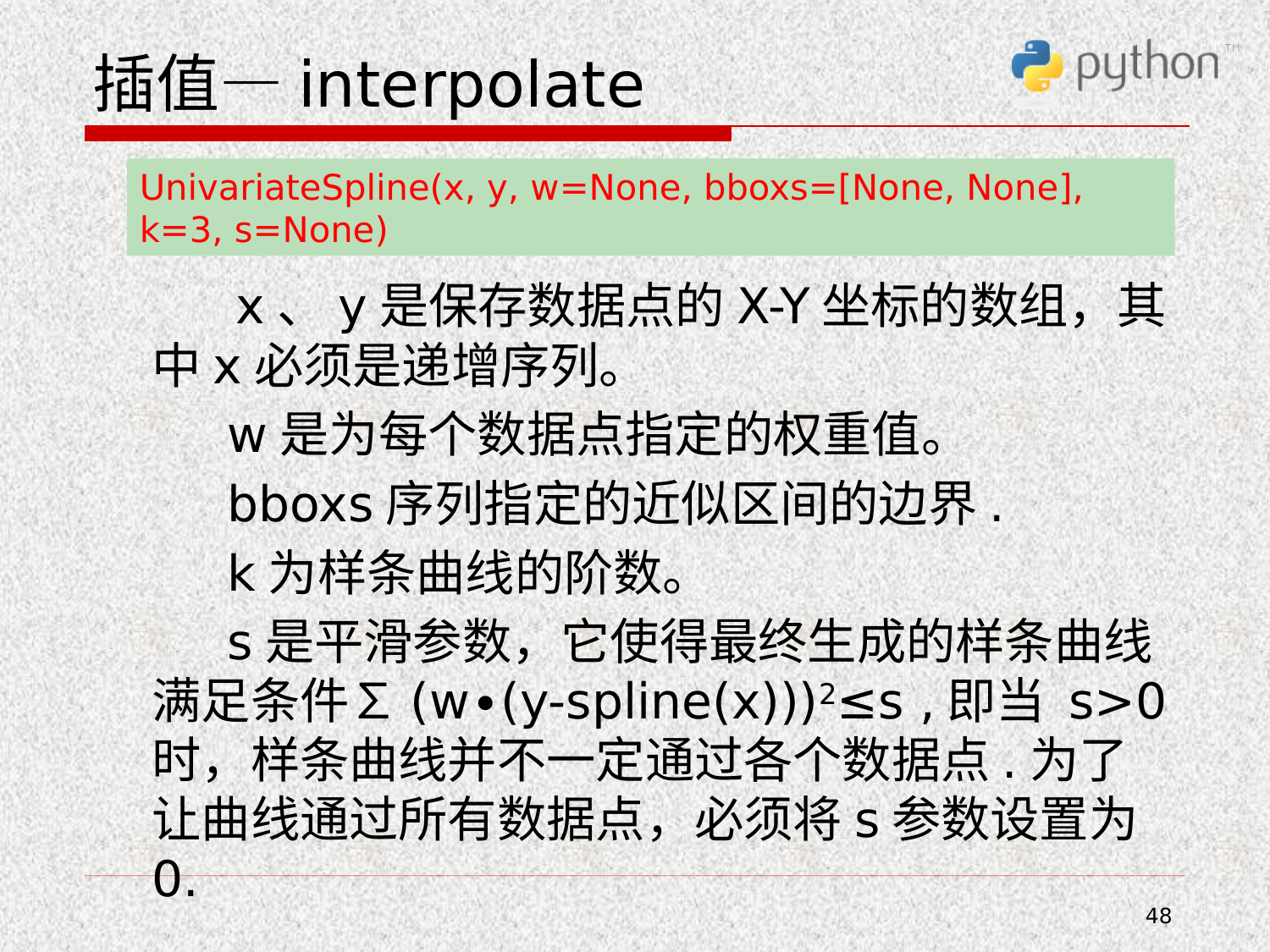

# 插值—interpolate

         x、y是保存数据点的X-Y坐标的数组，其中x必须是递增序列。
         w是为每个数据点指定的权重值。
         bboxs序列指定的近似区间的边界.
         k为样条曲线的阶数。
         s是平滑参数，它使得最终生成的样条曲线满足条件∑(w∙(y-spline(x)))2≤s ,即当 s>0时，样条曲线并不一定通过各个数据点.为了让曲线通过所有数据点，必须将s参数设置为0.
UnivariateSpline(x, y, w=None, bboxs=[None, None], k=3, s=None)
48